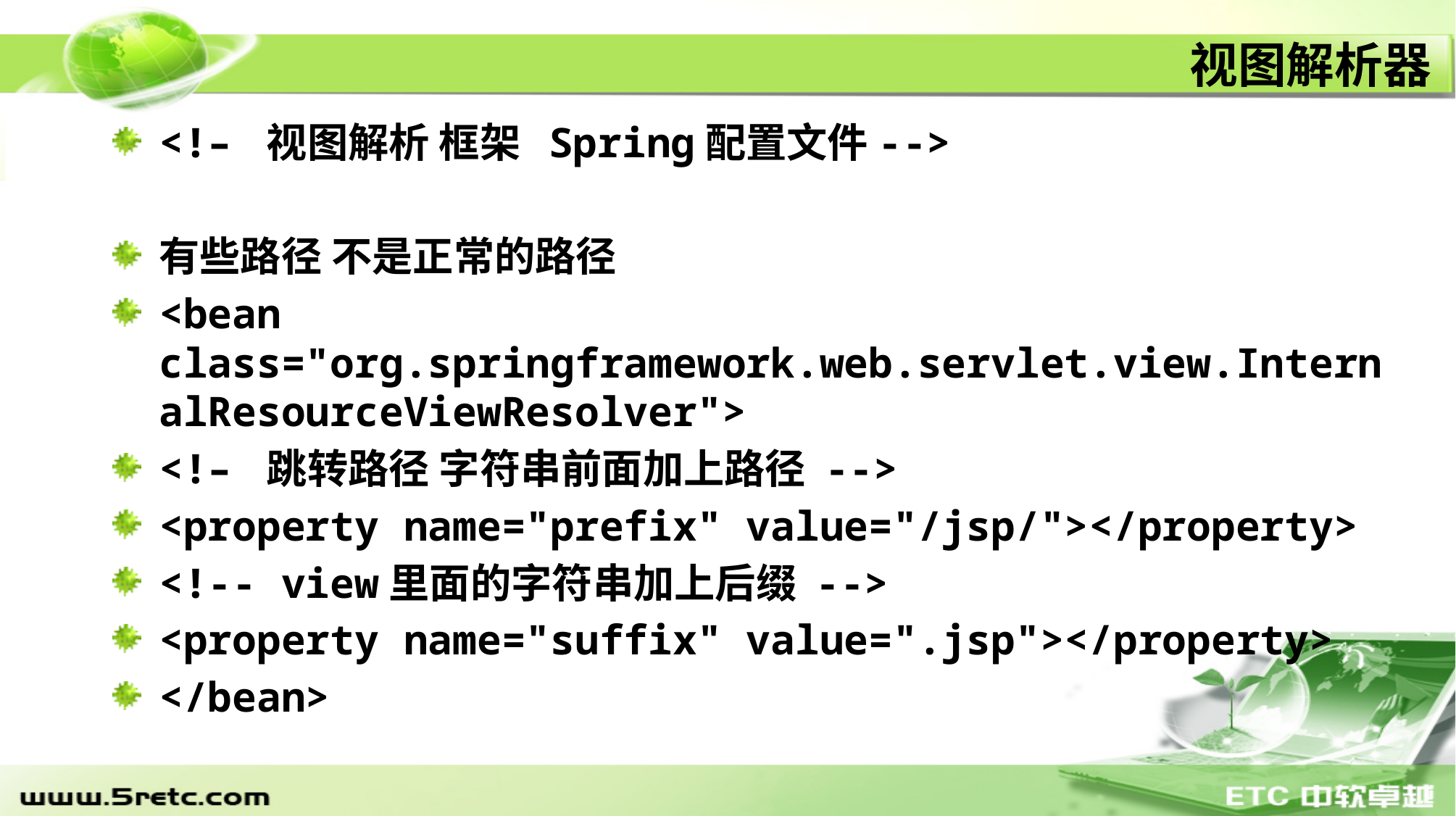

# 视图解析器
<!– 视图解析 框架  Spring配置文件-->

有些路径 不是正常的路径
<bean class="org.springframework.web.servlet.view.InternalResourceViewResolver">
<!– 跳转路径 字符串前面加上路径 -->
<property name="prefix" value="/jsp/"></property>
<!-- view里面的字符串加上后缀 -->
<property name="suffix" value=".jsp"></property>
</bean>